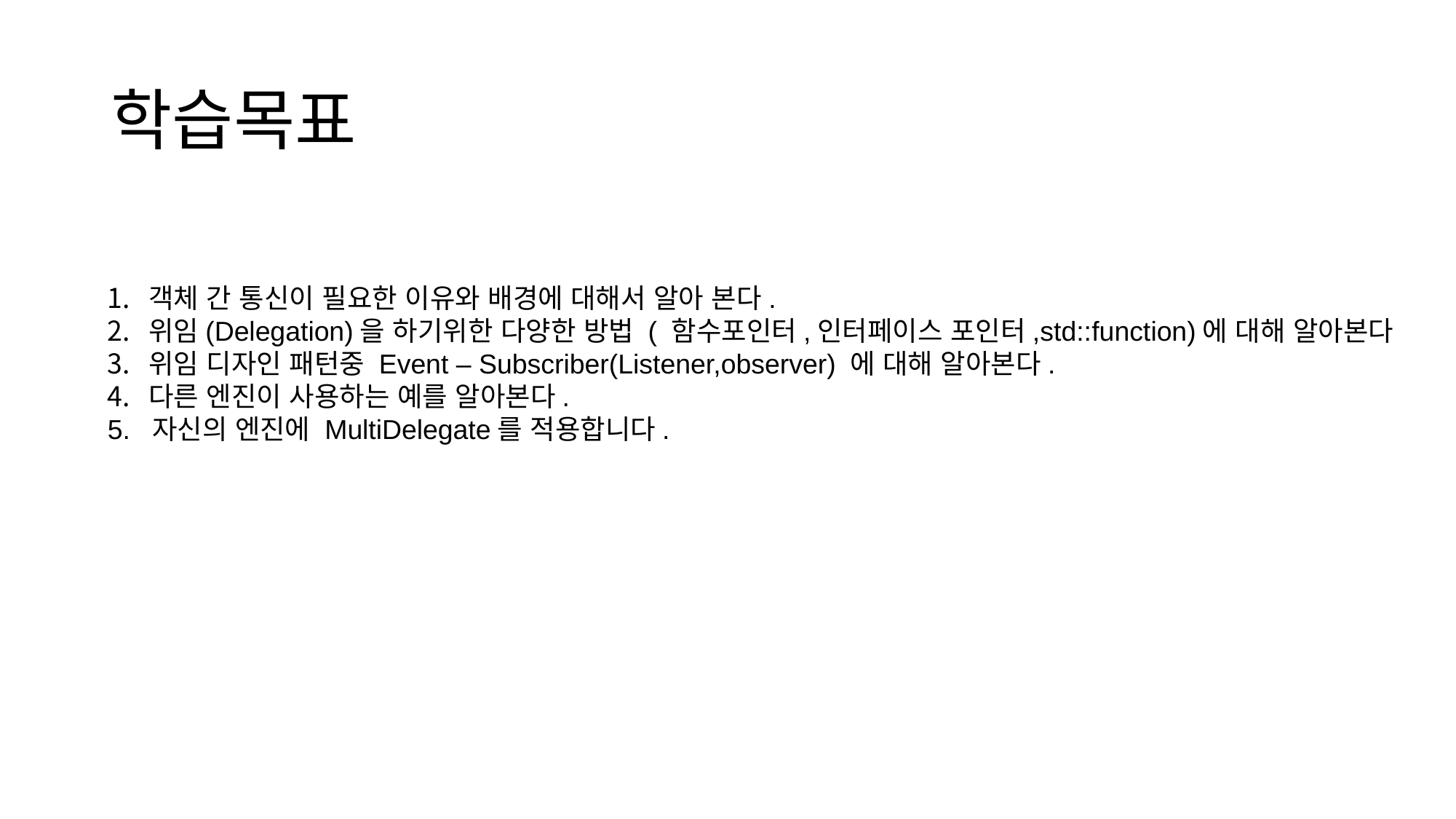

# 학습목표
객체 간 통신이 필요한 이유와 배경에 대해서 알아 본다.
위임(Delegation)을 하기위한 다양한 방법 ( 함수포인터,인터페이스 포인터,std::function)에 대해 알아본다
위임 디자인 패턴중 Event – Subscriber(Listener,observer) 에 대해 알아본다.
다른 엔진이 사용하는 예를 알아본다.
5.  자신의 엔진에 MultiDelegate를 적용합니다.